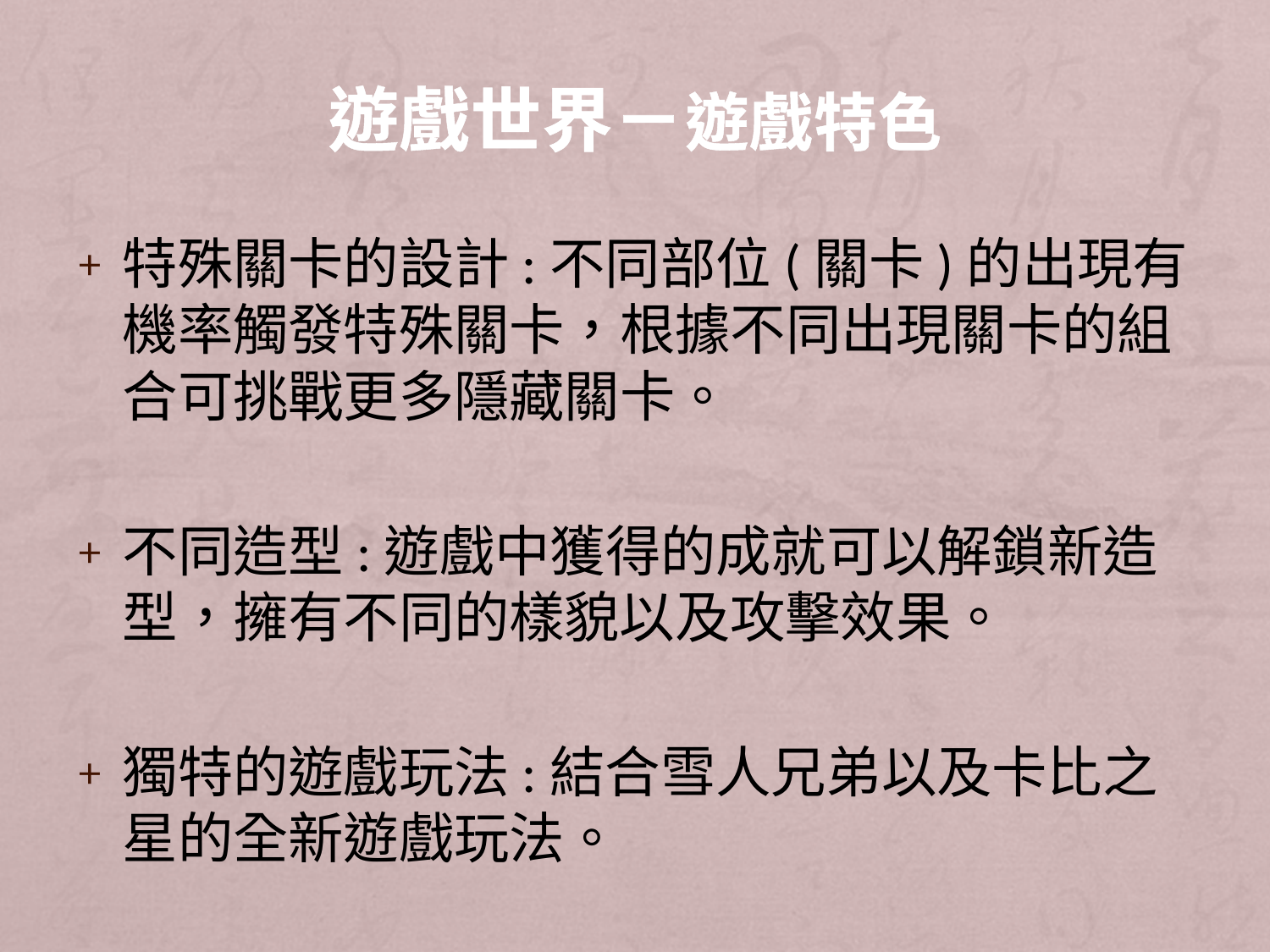

# 遊戲世界－遊戲特色
特殊關卡的設計:不同部位(關卡)的出現有機率觸發特殊關卡，根據不同出現關卡的組合可挑戰更多隱藏關卡。

不同造型:遊戲中獲得的成就可以解鎖新造型，擁有不同的樣貌以及攻擊效果。

獨特的遊戲玩法:結合雪人兄弟以及卡比之星的全新遊戲玩法。